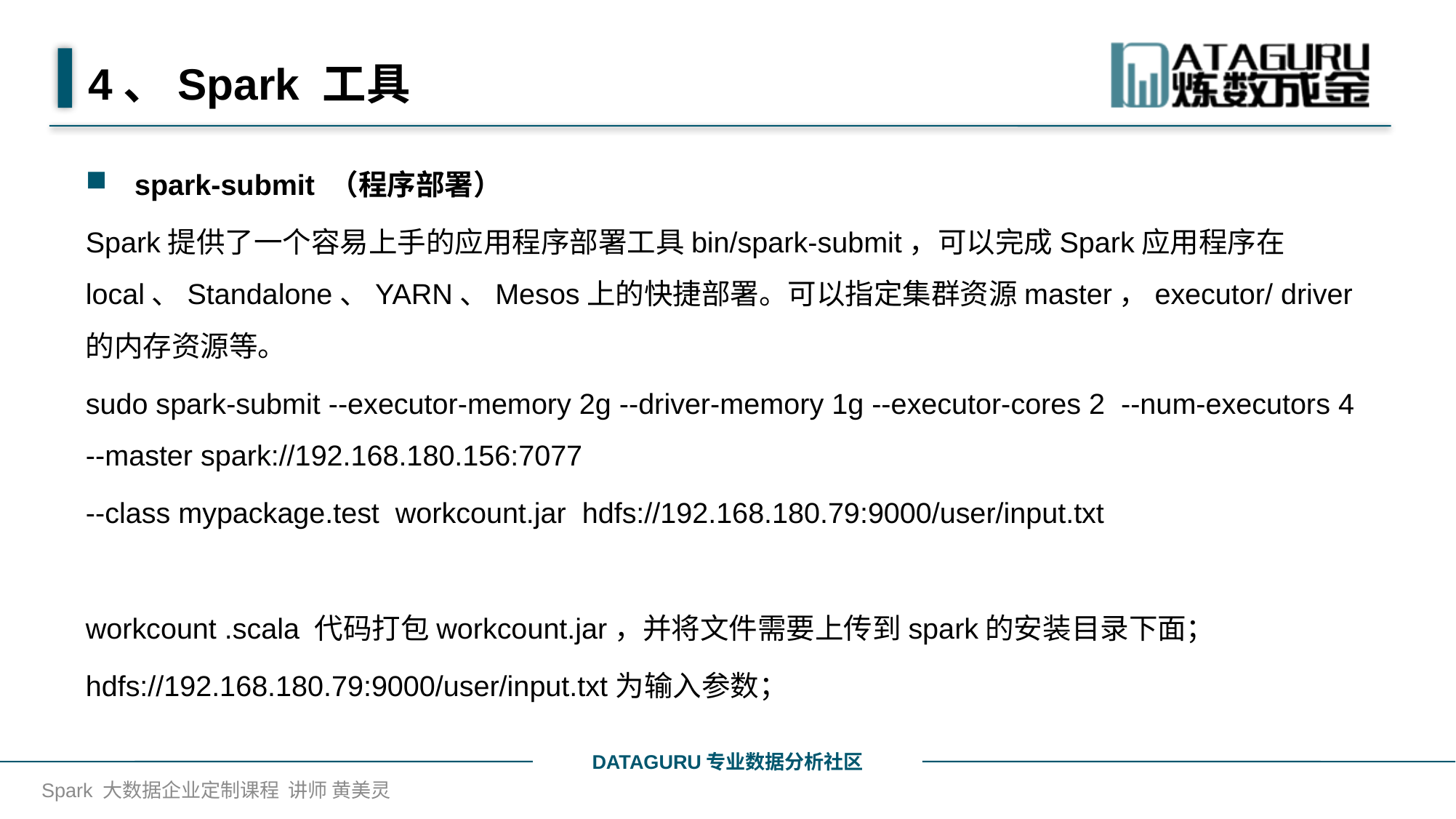

# 4、Spark 工具
spark-submit （程序部署）
Spark提供了一个容易上手的应用程序部署工具bin/spark-submit，可以完成Spark应用程序在local、Standalone、YARN、Mesos上的快捷部署。可以指定集群资源master，executor/ driver的内存资源等。
sudo spark-submit --executor-memory 2g --driver-memory 1g --executor-cores 2  --num-executors 4 --master spark://192.168.180.156:7077
--class mypackage.test  workcount.jar  hdfs://192.168.180.79:9000/user/input.txt

workcount .scala 代码打包workcount.jar，并将文件需要上传到spark的安装目录下面；
hdfs://192.168.180.79:9000/user/input.txt为输入参数；